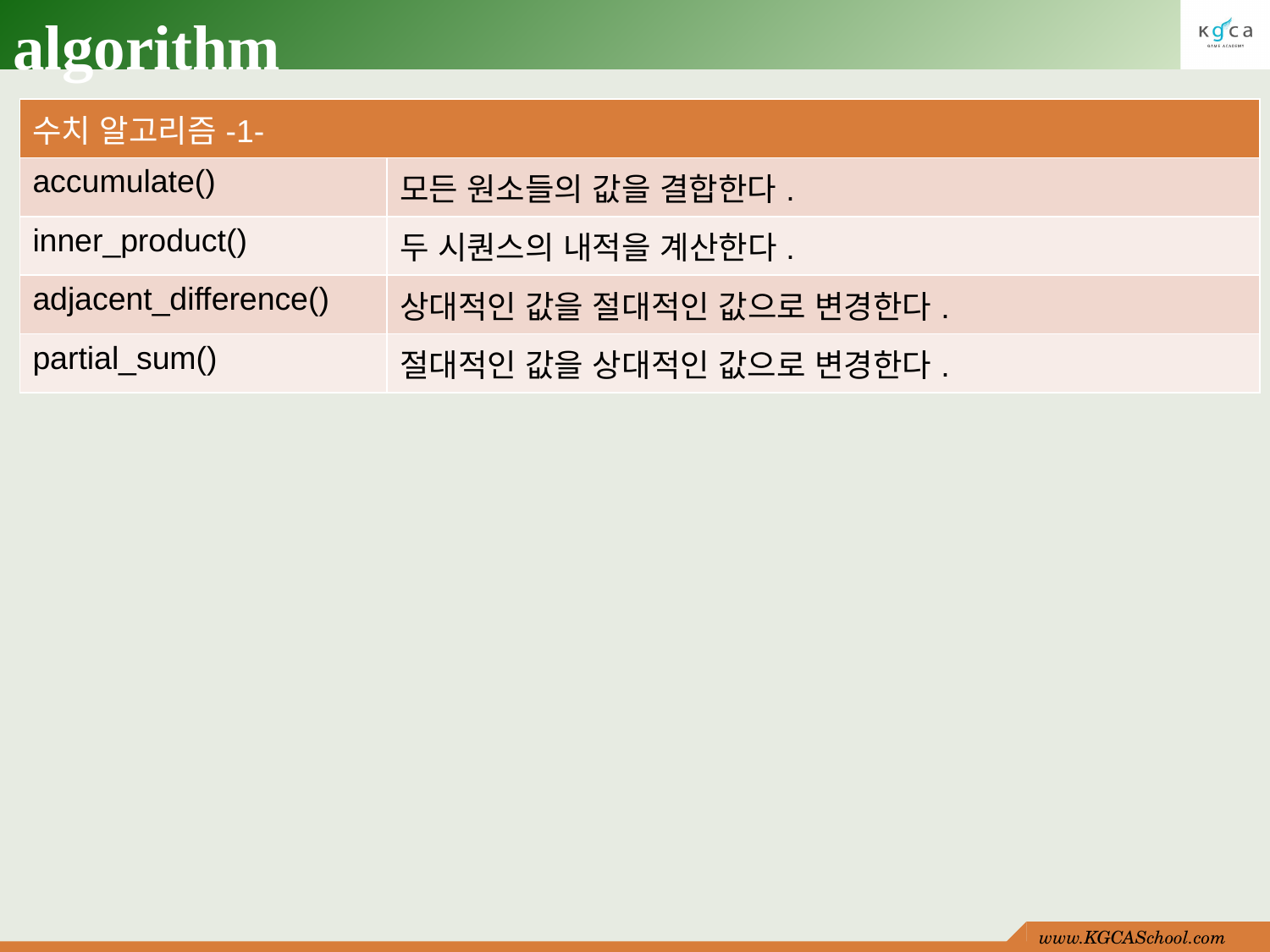

# algorithm
| 수치 알고리즘-1- |  |
| --- | --- |
| accumulate() | 모든 원소들의 값을 결합한다. |
| inner\_product() | 두 시퀀스의 내적을 계산한다. |
| adjacent\_difference() | 상대적인 값을 절대적인 값으로 변경한다. |
| partial\_sum() | 절대적인 값을 상대적인 값으로 변경한다. |